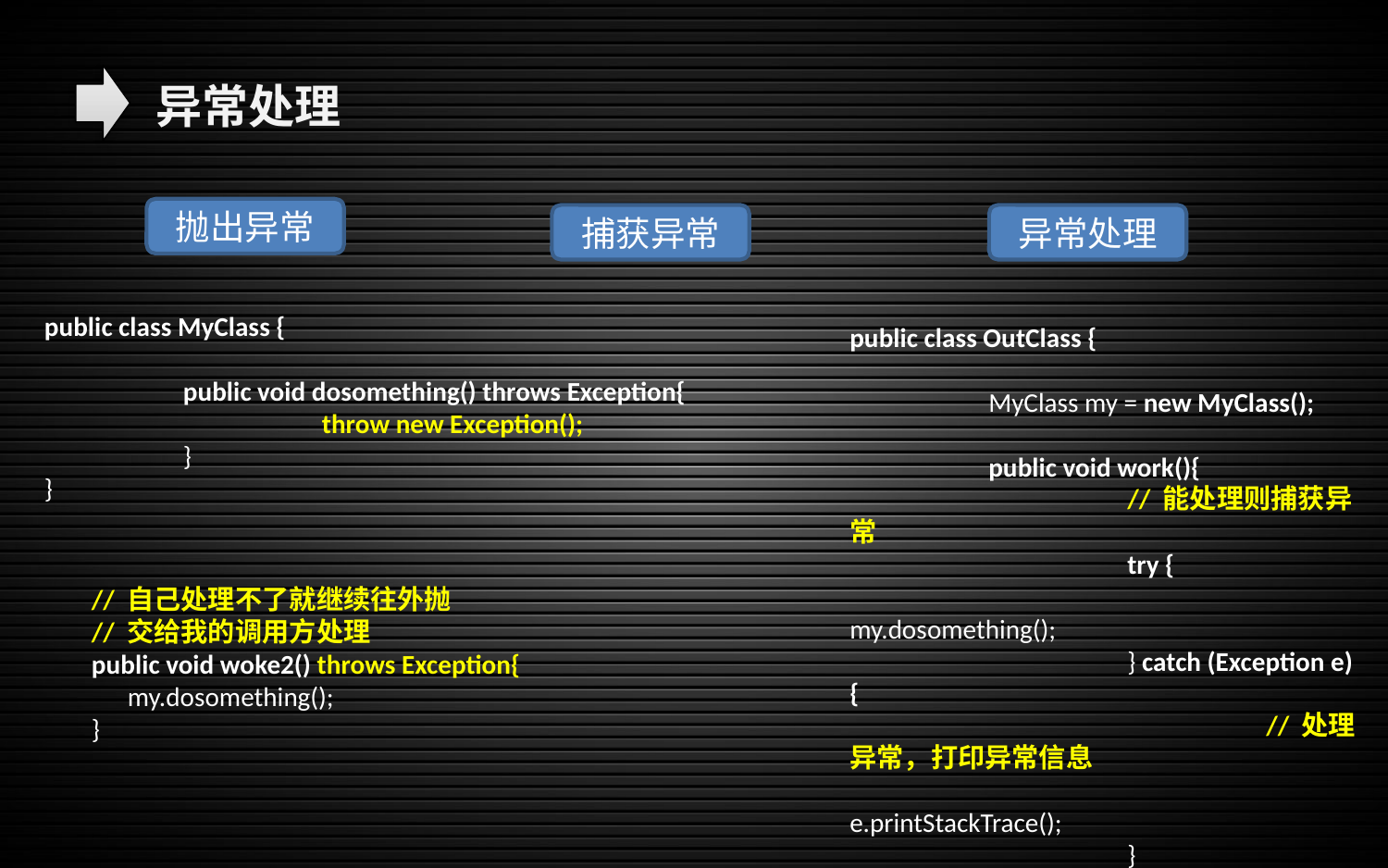

异常处理
抛出异常
捕获异常
异常处理
public class MyClass {

	public void dosomething() throws Exception{
		throw new Exception();
	}
}
public class OutClass {

	MyClass my = new MyClass();

	public void work(){
		// 能处理则捕获异常
		try {
			my.dosomething();
		} catch (Exception e) {
			// 处理异常，打印异常信息
			e.printStackTrace();
		}
	}
}
// 自己处理不了就继续往外抛
// 交给我的调用方处理
public void woke2() throws Exception{
      my.dosomething();
}